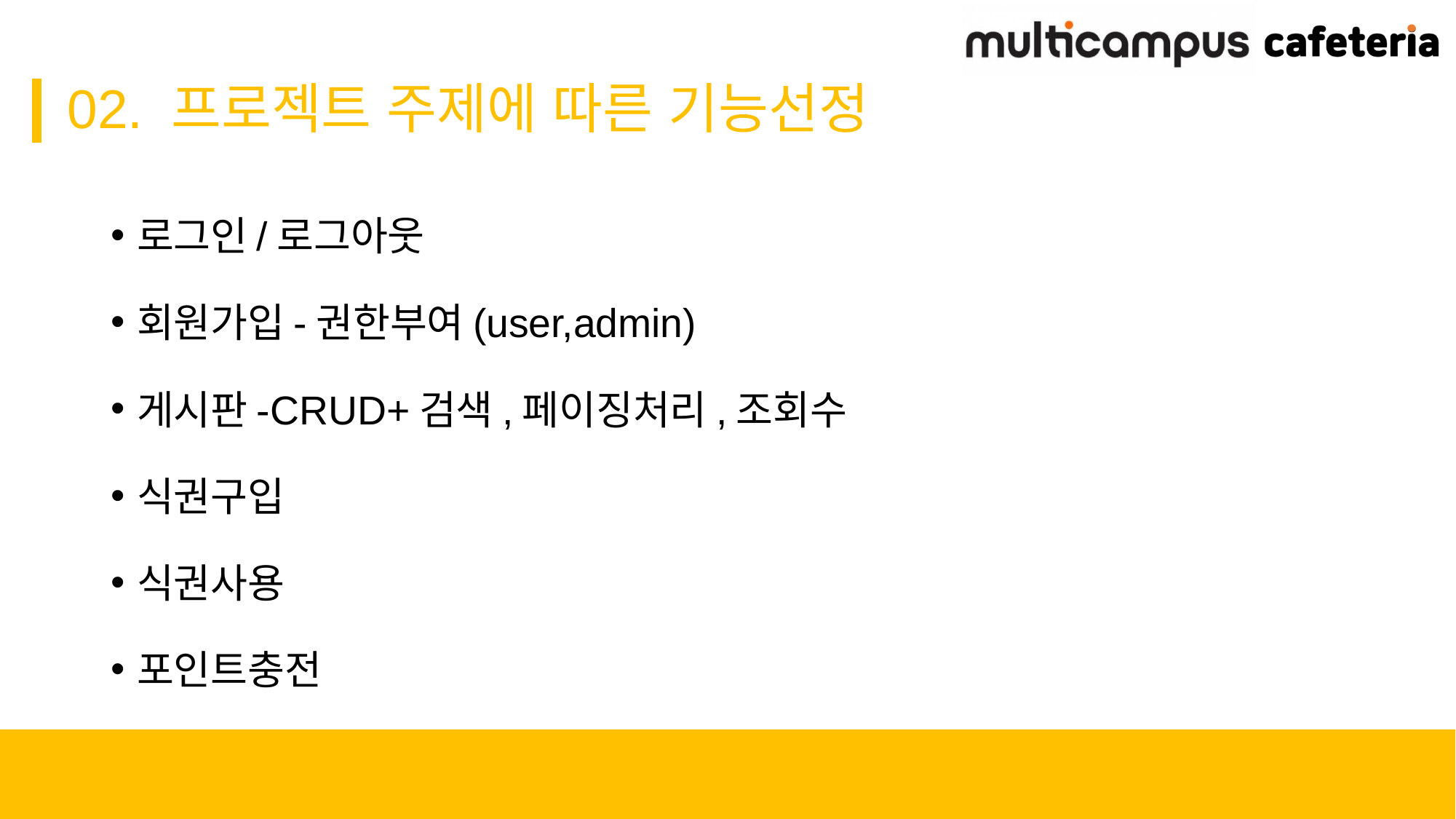

# 02. 프로젝트 주제에 따른 기능선정
로그인/로그아웃
회원가입-권한부여(user,admin)
게시판-CRUD+검색,페이징처리,조회수
식권구입
식권사용
포인트충전